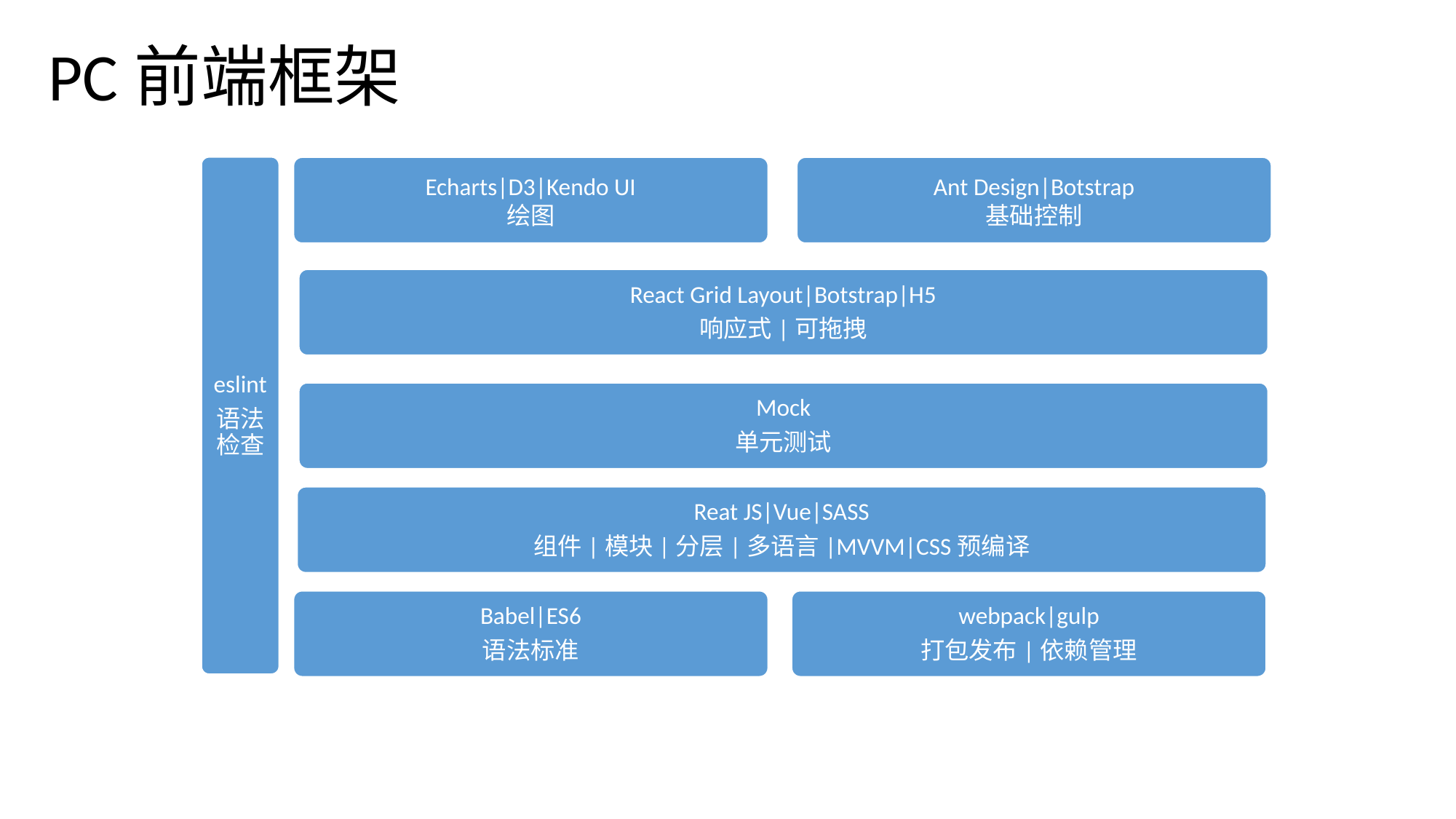

PC前端框架

eslint
语法检查

Echarts|D3|Kendo UI
绘图

Ant Design|Botstrap
基础控制

React Grid Layout|Botstrap|H5
响应式|可拖拽

Mock
单元测试

Reat JS|Vue|SASS
组件|模块|分层|多语言|MVVM|CSS预编译

Babel|ES6
语法标准

webpack|gulp
打包发布|依赖管理